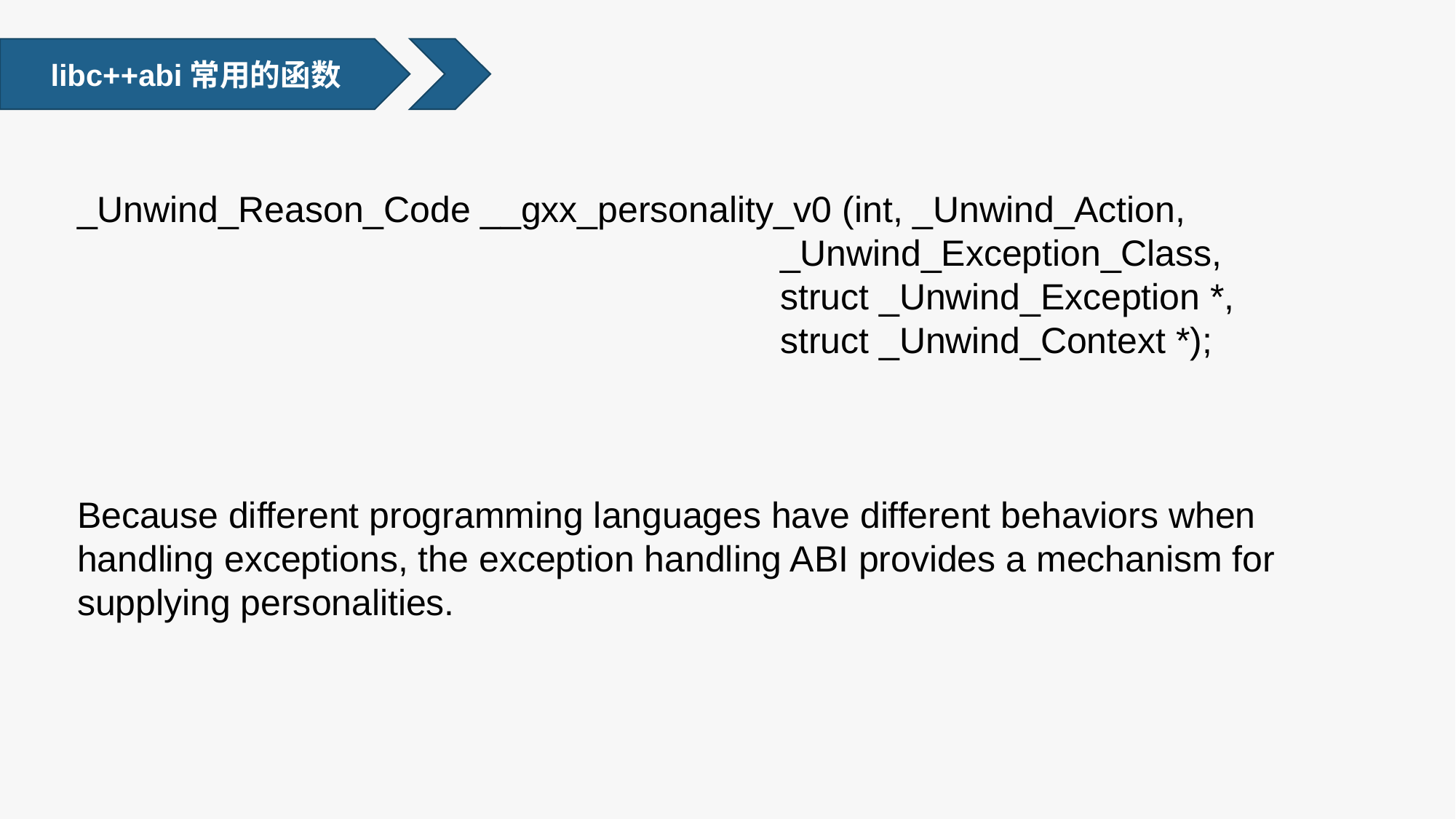

libc++abi常用的函数

_Unwind_Reason_Code __gxx_personality_v0 (int, _Unwind_Action,
                                                                     _Unwind_Exception_Class,
                                                                     struct _Unwind_Exception *,
                                                                     struct _Unwind_Context *);

Because different programming languages have different behaviors when handling exceptions, the exception handling ABI provides a mechanism for supplying personalities.